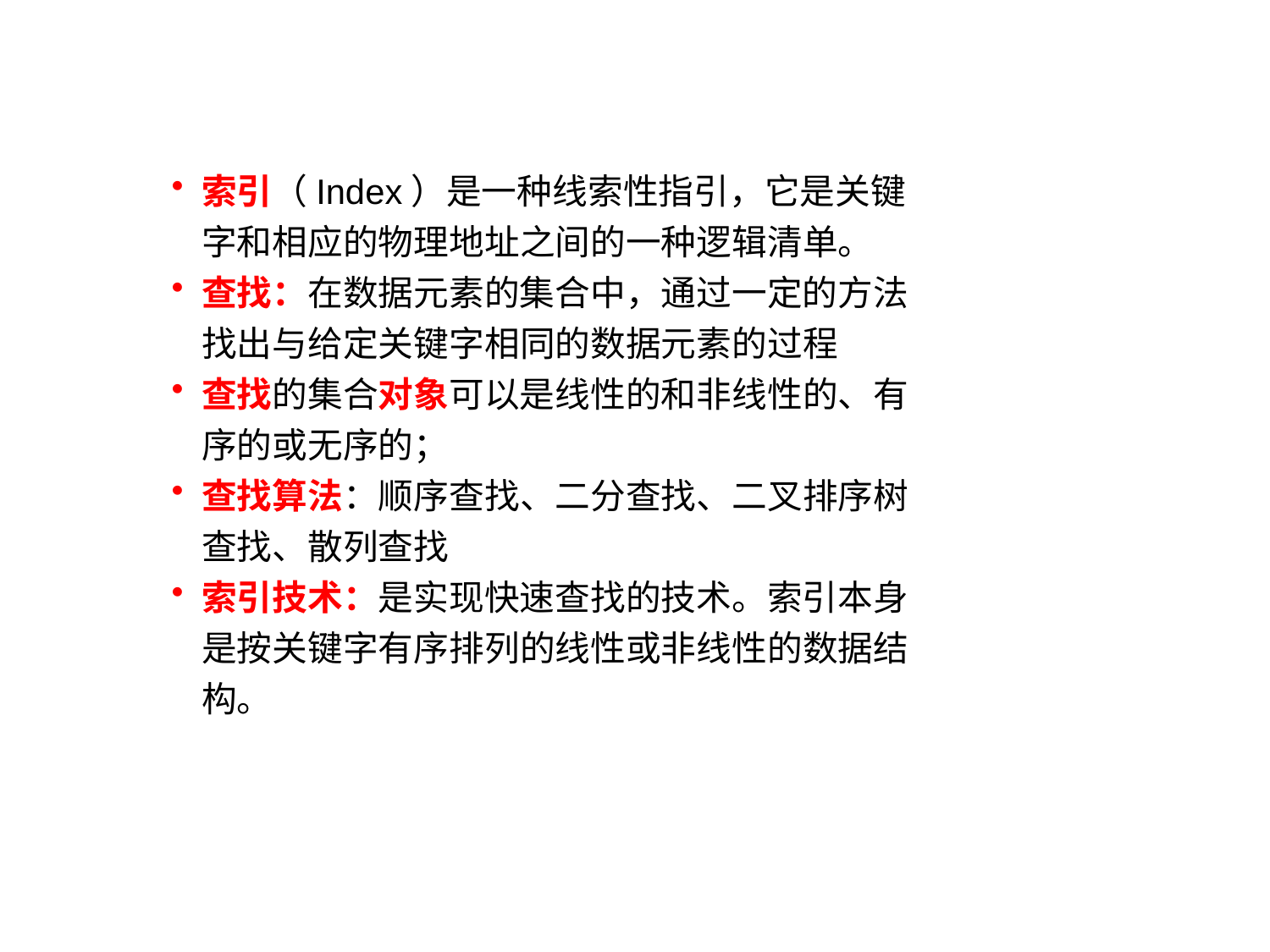

#
索引（Index）是一种线索性指引，它是关键字和相应的物理地址之间的一种逻辑清单。
查找：在数据元素的集合中，通过一定的方法找出与给定关键字相同的数据元素的过程
查找的集合对象可以是线性的和非线性的、有序的或无序的；
查找算法：顺序查找、二分查找、二叉排序树查找、散列查找
索引技术：是实现快速查找的技术。索引本身是按关键字有序排列的线性或非线性的数据结构。
7